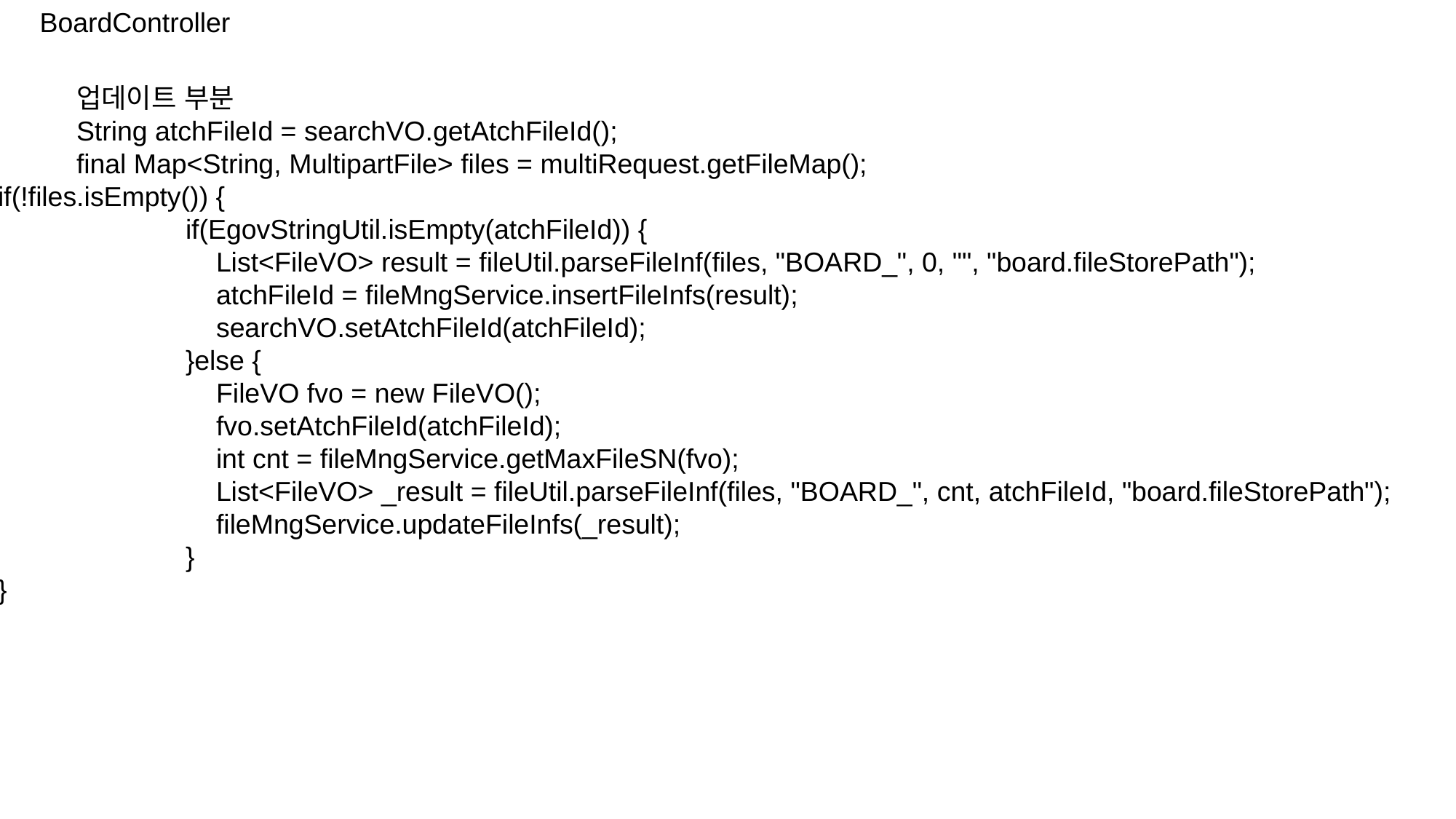

BoardController
		업데이트 부분
		String atchFileId = searchVO.getAtchFileId();
		final Map<String, MultipartFile> files = multiRequest.getFileMap();
	    if(!files.isEmpty()) {
			if(EgovStringUtil.isEmpty(atchFileId)) {
			    List<FileVO> result = fileUtil.parseFileInf(files, "BOARD_", 0, "", "board.fileStorePath");
			    atchFileId = fileMngService.insertFileInfs(result);
			    searchVO.setAtchFileId(atchFileId);
			}else {
			    FileVO fvo = new FileVO();
			    fvo.setAtchFileId(atchFileId);
			    int cnt = fileMngService.getMaxFileSN(fvo);
			    List<FileVO> _result = fileUtil.parseFileInf(files, "BOARD_", cnt, atchFileId, "board.fileStorePath");
			    fileMngService.updateFileInfs(_result);
			}
	    }